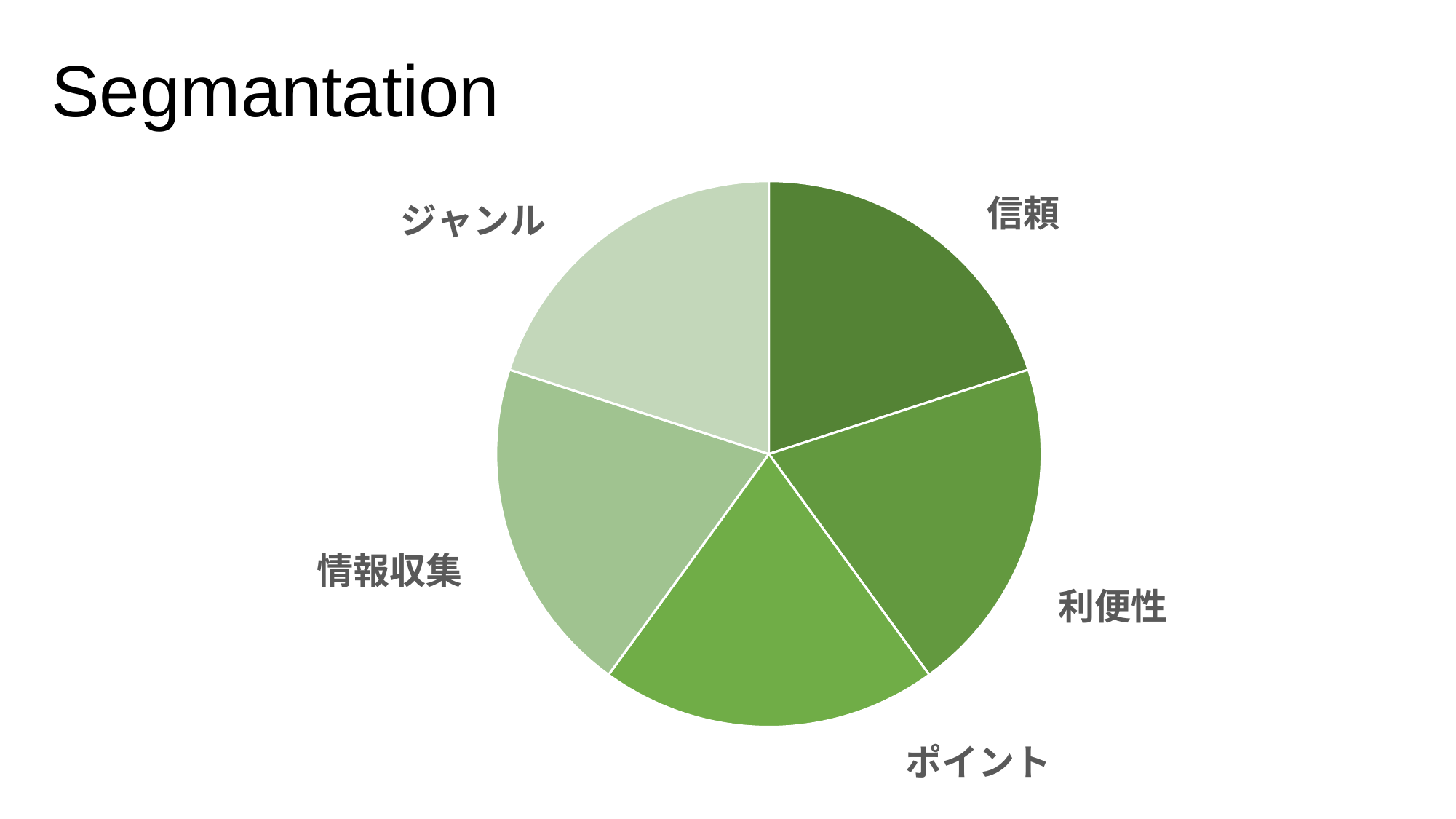

Segmantation

### Chart

| Category | 売上高 |
|---|---|
| 信頼 | 1.0 |
| 利便性 | 1.0 |
| ポイント | 1.0 |
| 情報収集 | 1.0 |
| ジャンル | 1.0 |